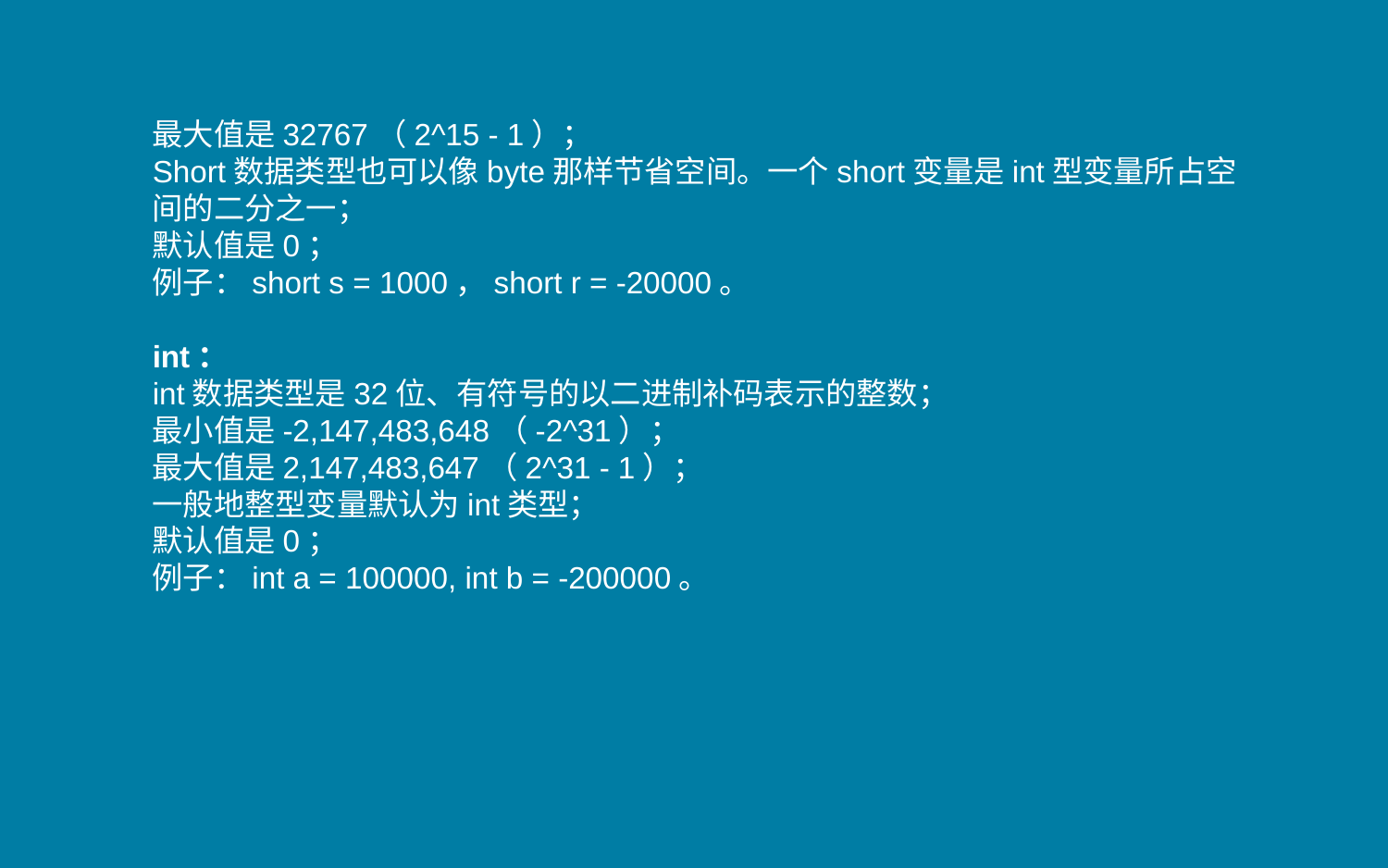

最大值是32767（2^15 - 1）；
Short数据类型也可以像byte那样节省空间。一个short变量是int型变量所占空间的二分之一；
默认值是0；
例子：short s = 1000，short r = -20000。

int：
int数据类型是32位、有符号的以二进制补码表示的整数；
最小值是-2,147,483,648（-2^31）；
最大值是2,147,483,647（2^31 - 1）；
一般地整型变量默认为int类型；
默认值是0；
例子：int a = 100000, int b = -200000。